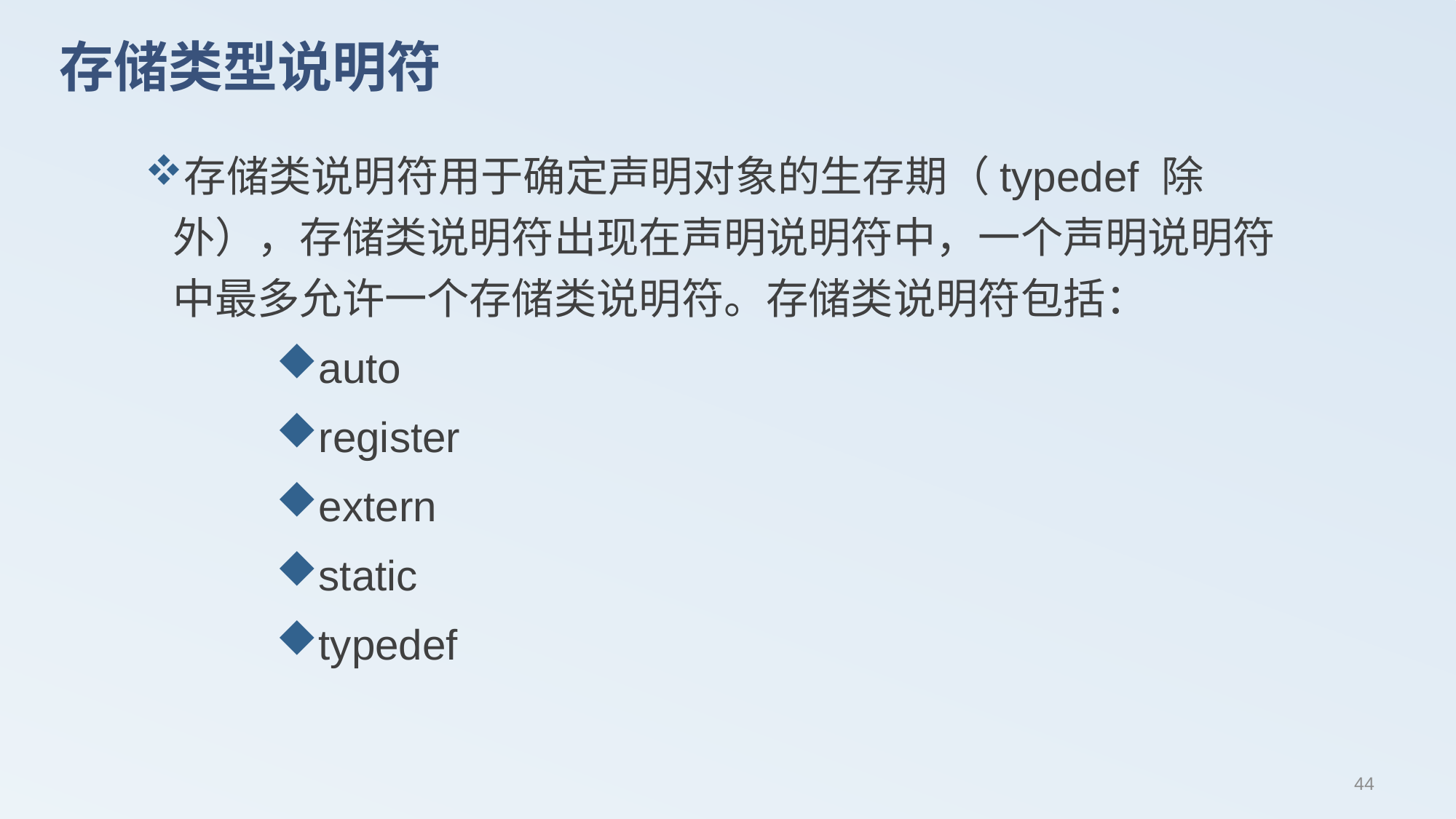

# 存储类型说明符
存储类说明符用于确定声明对象的生存期（typedef 除外），存储类说明符出现在声明说明符中，一个声明说明符中最多允许一个存储类说明符。存储类说明符包括：
auto
register
extern
static
typedef